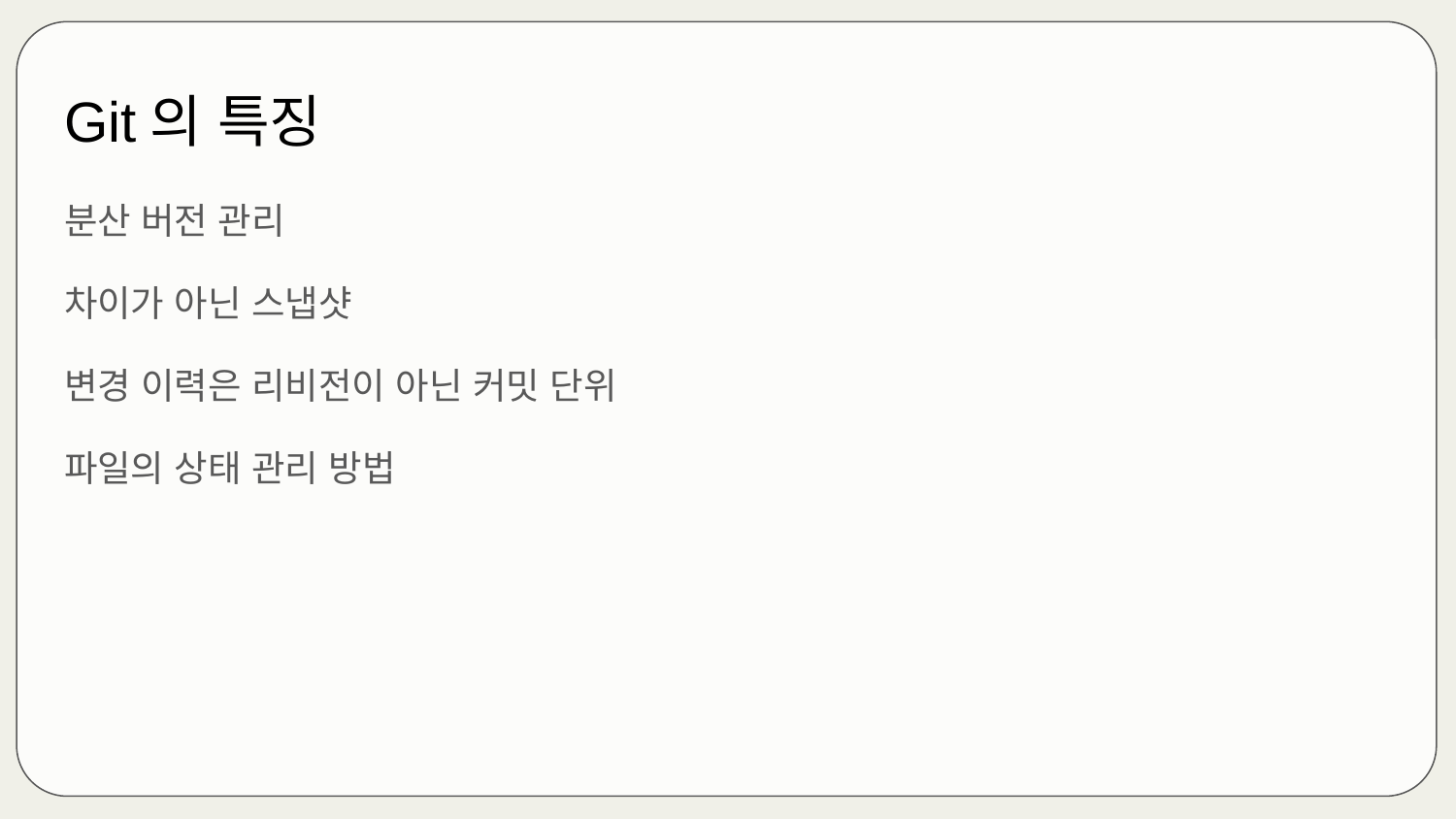

# Git의 특징

분산 버전 관리
차이가 아닌 스냅샷
변경 이력은 리비전이 아닌 커밋 단위
파일의 상태 관리 방법